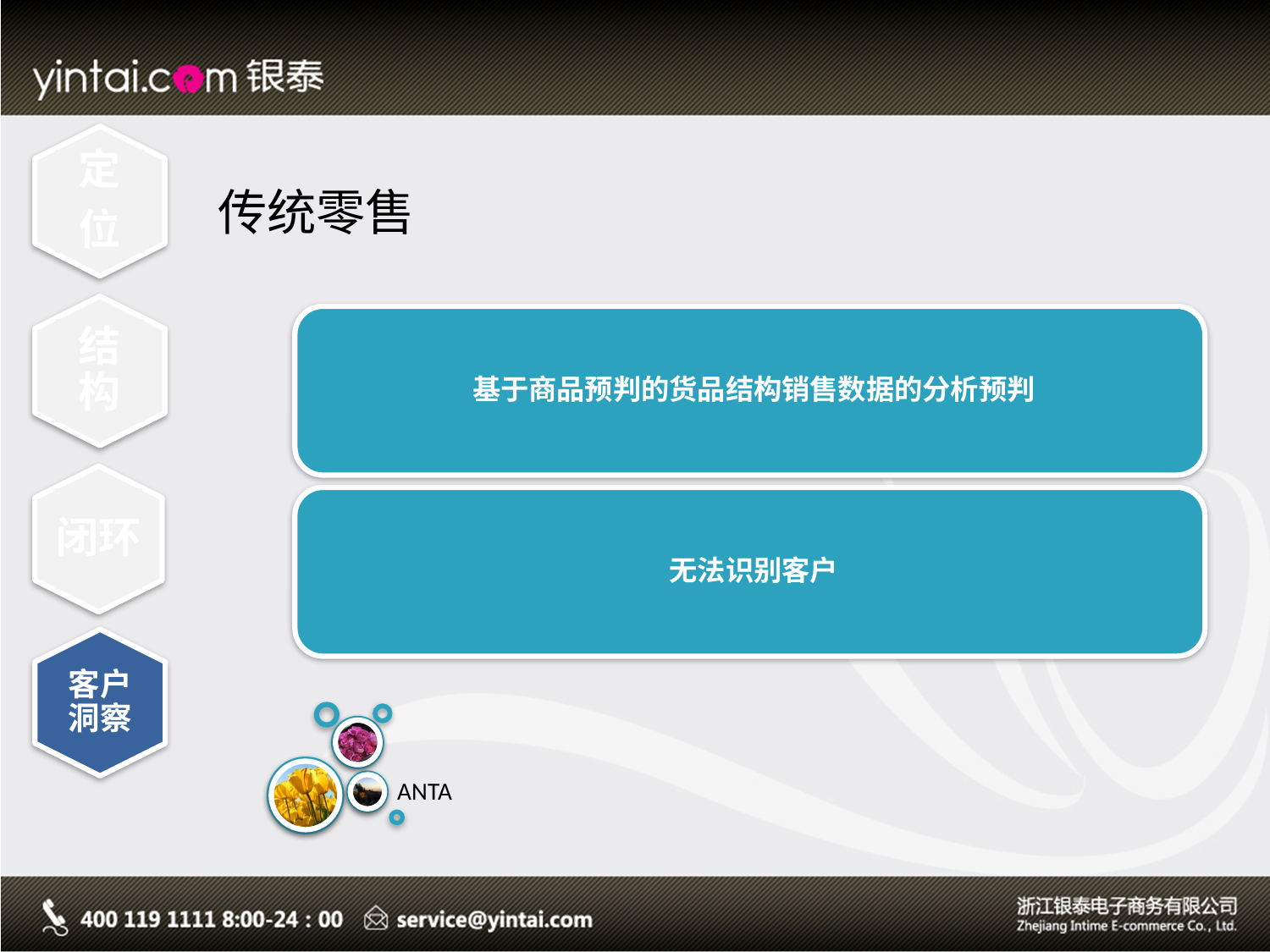

传统零售

定
位
基于商品预判的货品结构销售数据的分析预判
无法识别客户

结构

闭环

客户洞察

ANTA